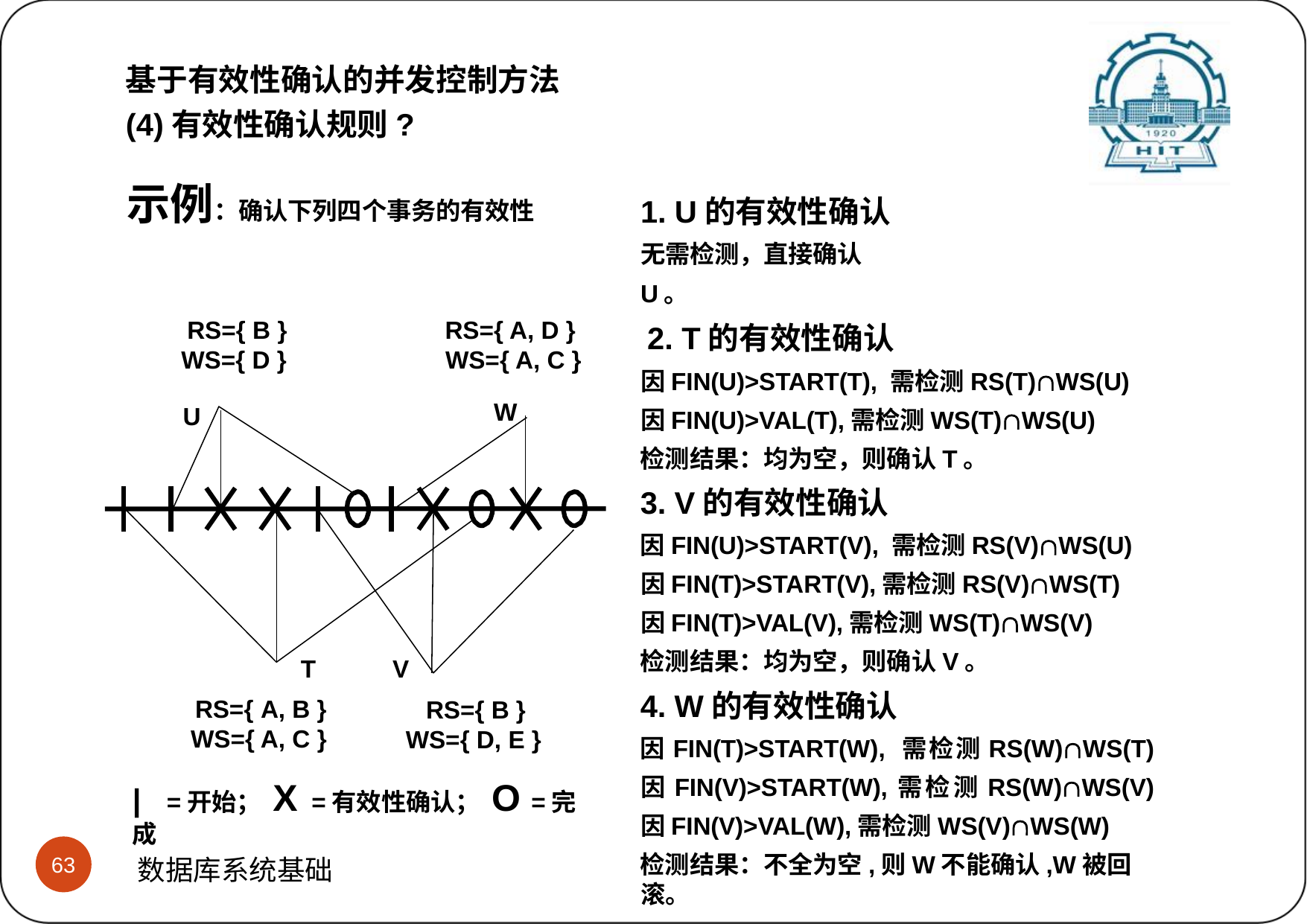

基于有效性确认的并发控制方法
(4)有效性确认规则?
示例：确认下列四个事务的有效性
1. U的有效性确认 无需检测，直接确认U。
 2. T的有效性确认
因FIN(U)>START(T), 需检测RS(T)∩WS(U) 因FIN(U)>VAL(T),需检测WS(T)∩WS(U)
检测结果：均为空，则确认T。
3. V的有效性确认
因FIN(U)>START(V), 需检测RS(V)∩WS(U) 因FIN(T)>START(V),需检测RS(V)∩WS(T) 因FIN(T)>VAL(V),需检测WS(T)∩WS(V)
检测结果：均为空，则确认V。
4. W的有效性确认
因FIN(T)>START(W), 需检测RS(W)∩WS(T) 因FIN(V)>START(W),需检测RS(W)∩WS(V) 因FIN(V)>VAL(W),需检测WS(V)∩WS(W)
检测结果：不全为空,则W不能确认,W被回滚。
RS={ B }
WS={ D }
RS={ A, D }
WS={ A, C }
W
U

T
V
RS={ A, B }
WS={ A, C }
RS={ B } WS={ D, E }
|	=开始； X =有效性确认； O =完成